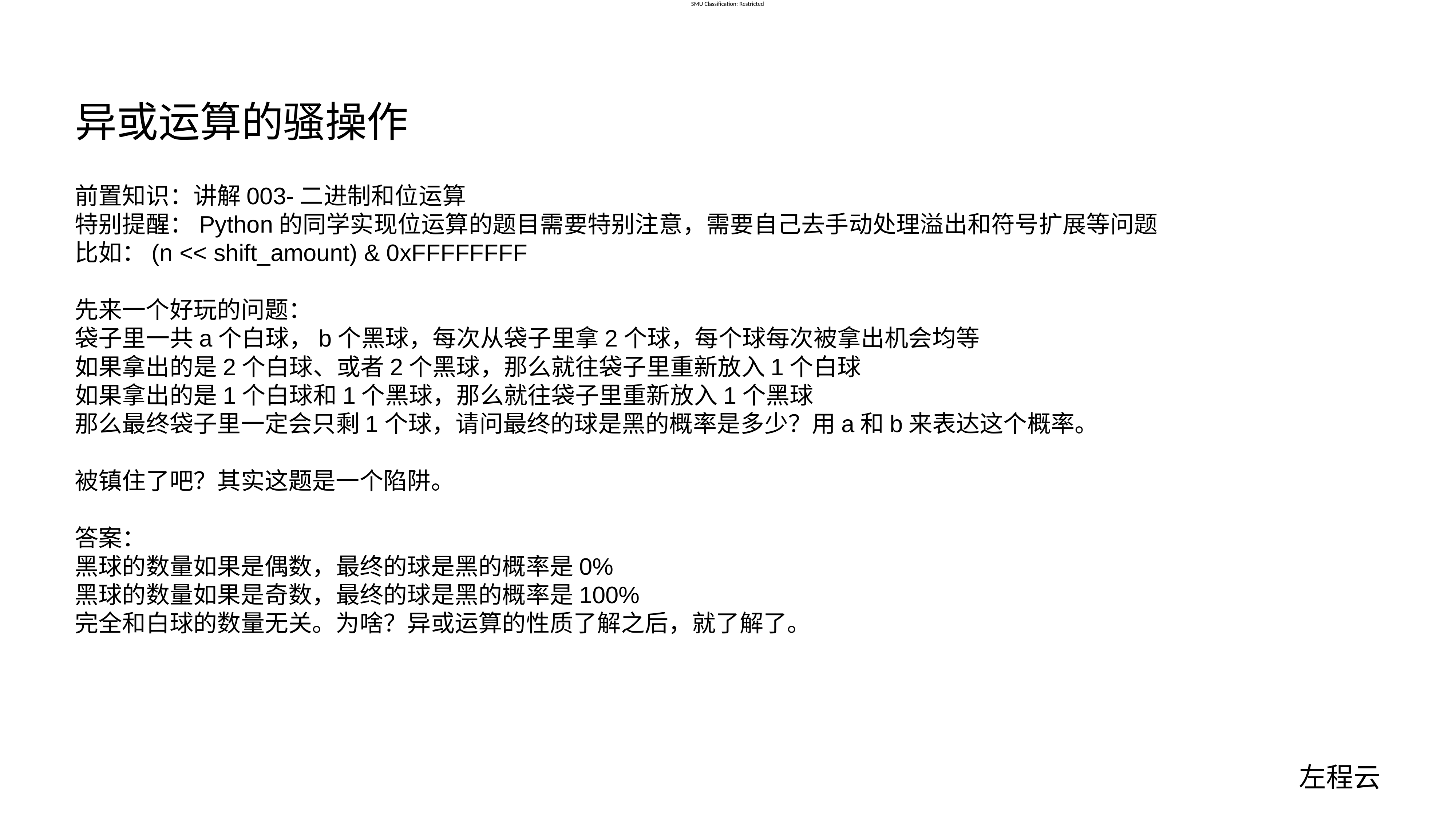

# 异或运算的骚操作
前置知识：讲解003-二进制和位运算
特别提醒：Python的同学实现位运算的题目需要特别注意，需要自己去手动处理溢出和符号扩展等问题
比如：(n << shift_amount) & 0xFFFFFFFF

先来一个好玩的问题：
袋子里一共a个白球，b个黑球，每次从袋子里拿2个球，每个球每次被拿出机会均等
如果拿出的是2个白球、或者2个黑球，那么就往袋子里重新放入1个白球
如果拿出的是1个白球和1个黑球，那么就往袋子里重新放入1个黑球
那么最终袋子里一定会只剩1个球，请问最终的球是黑的概率是多少？用a和b来表达这个概率。

被镇住了吧？其实这题是一个陷阱。

答案：
黑球的数量如果是偶数，最终的球是黑的概率是0%
黑球的数量如果是奇数，最终的球是黑的概率是100%
完全和白球的数量无关。为啥？异或运算的性质了解之后，就了解了。
左程云